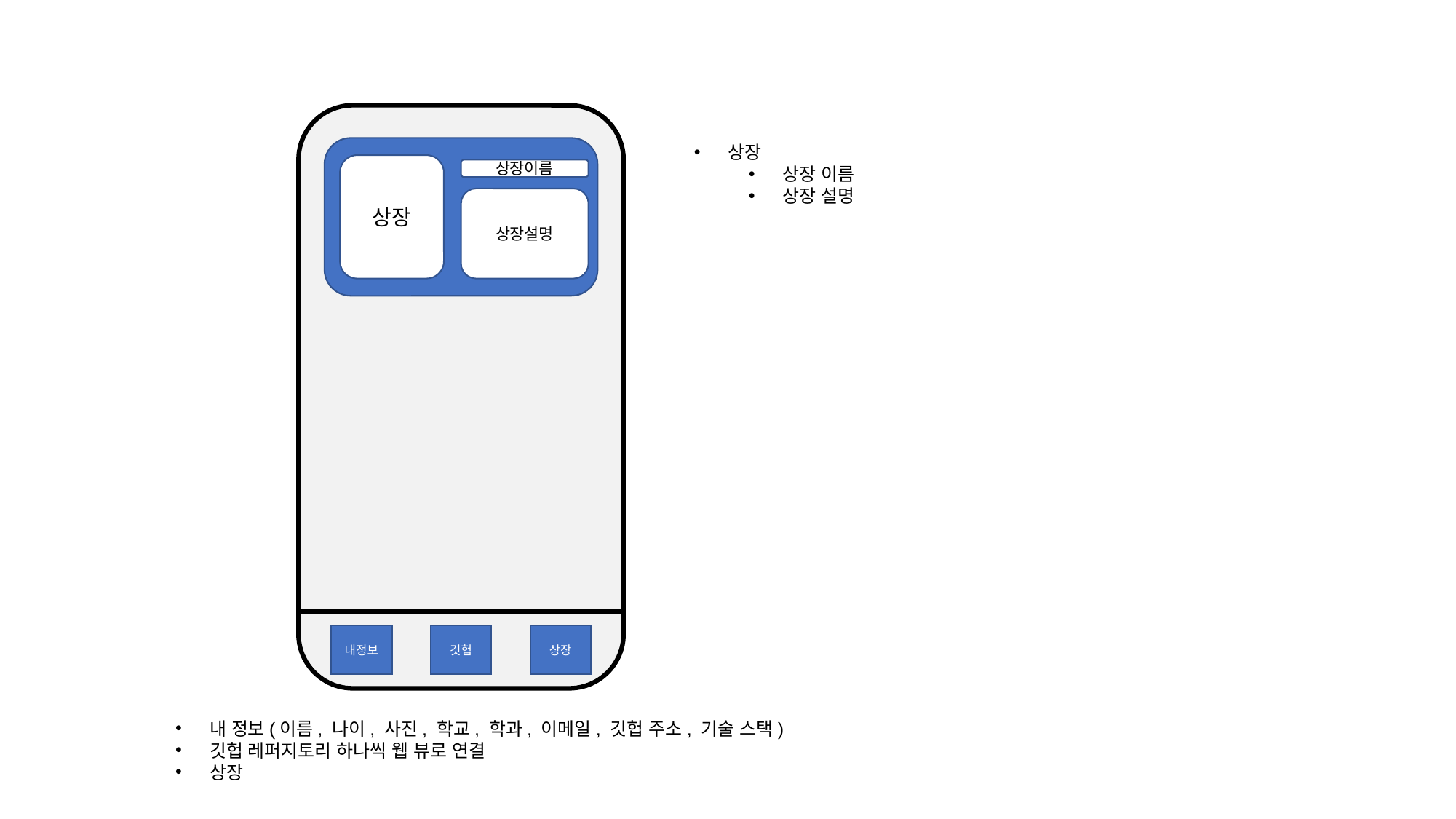

상장
상장이름
상장설명
내정보
깃헙
상장
상장
상장 이름
상장 설명
내 정보(이름, 나이, 사진, 학교, 학과, 이메일, 깃헙 주소, 기술 스택)
깃헙 레퍼지토리 하나씩 웹 뷰로 연결
상장